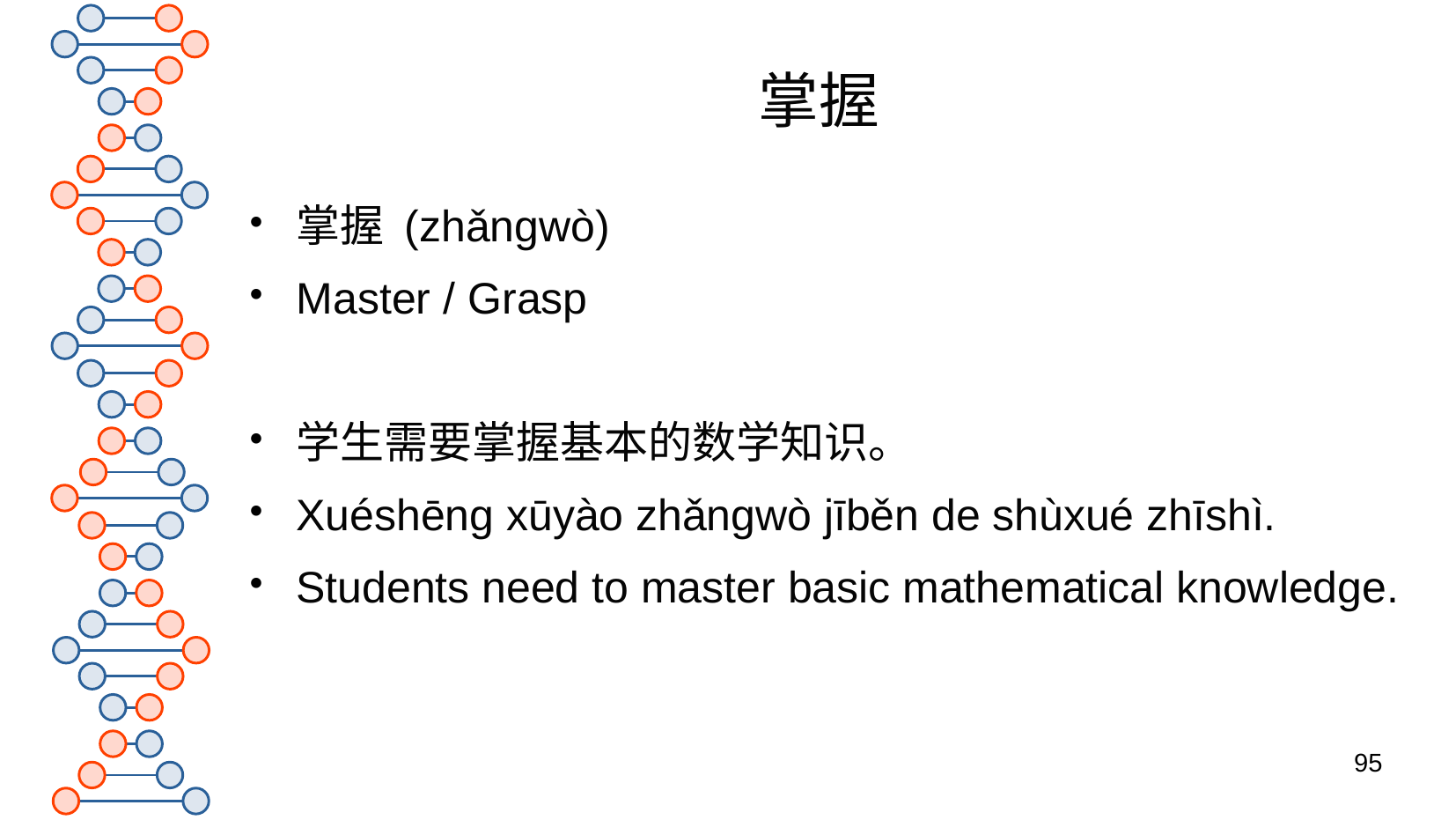

# 掌握
掌握 (zhǎngwò)
Master / Grasp

学生需要掌握基本的数学知识。
Xuéshēng xūyào zhǎngwò jīběn de shùxué zhīshì.
Students need to master basic mathematical knowledge.

95